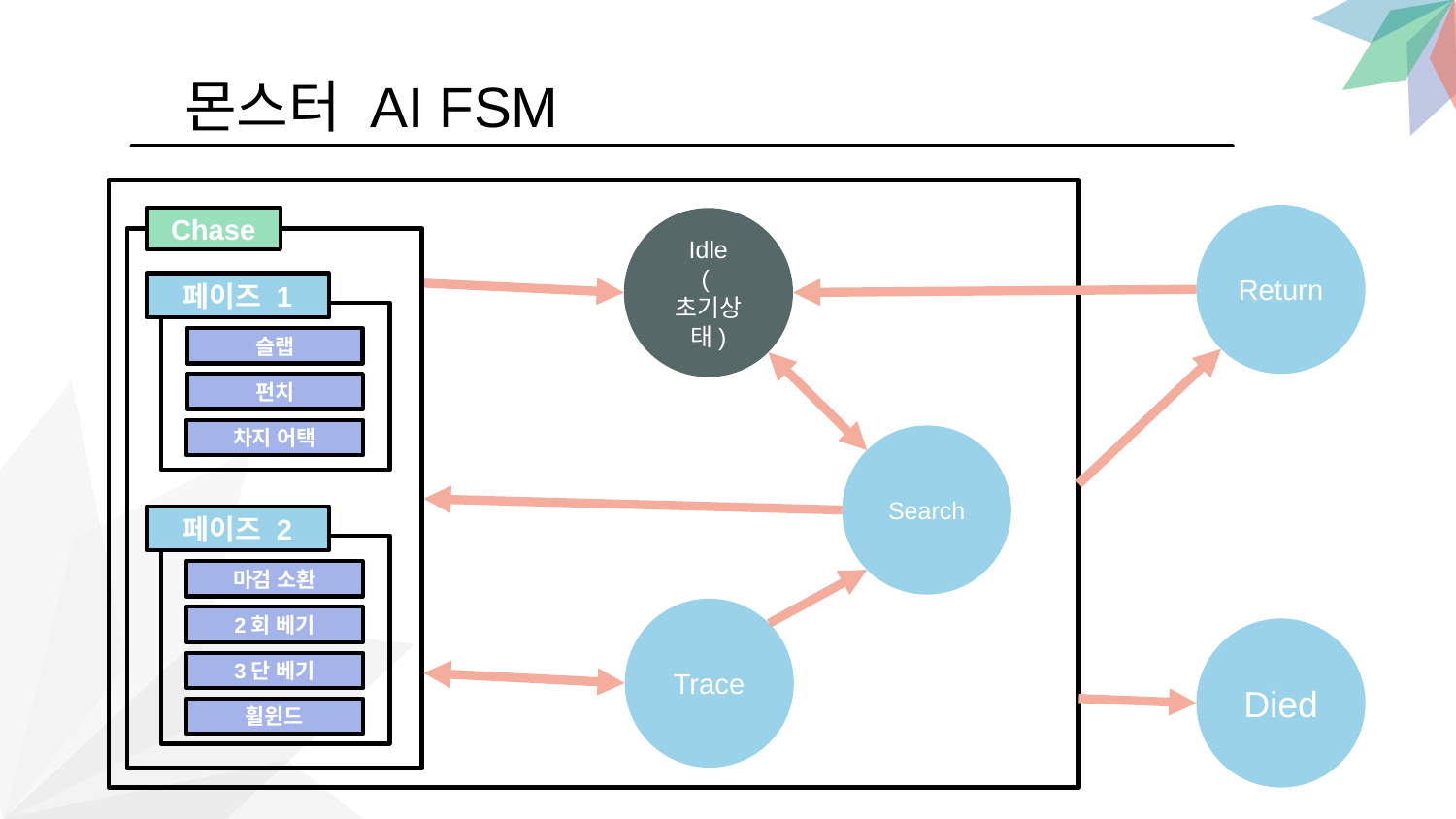

몬스터 AI FSM

Return
Chase
Idle
(초기상태)

페이즈 1

슬랩
펀치
차지 어택
Search
페이즈 2

마검 소환
Trace
2회 베기
Died
3단 베기
휠윈드